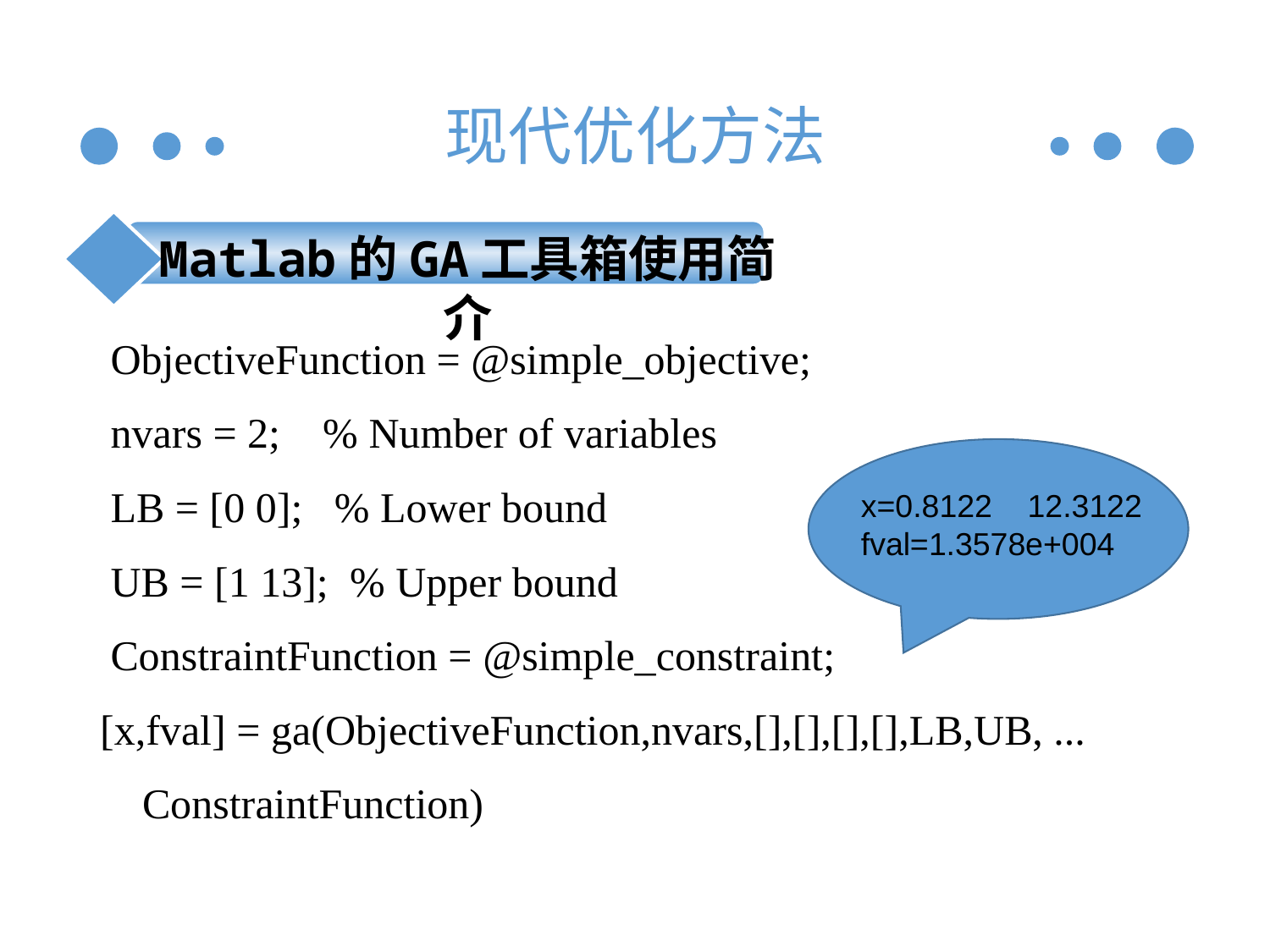

现代优化方法

Matlab的GA工具箱使用简介

 ObjectiveFunction = @simple_objective;
 nvars = 2;    % Number of variables
 LB = [0 0];   % Lower bound
 UB = [1 13];  % Upper bound
 ConstraintFunction = @simple_constraint;
[x,fval] = ga(ObjectiveFunction,nvars,[],[],[],[],LB,UB, ...
    ConstraintFunction)

x=0.8122    12.3122
fval=1.3578e+004